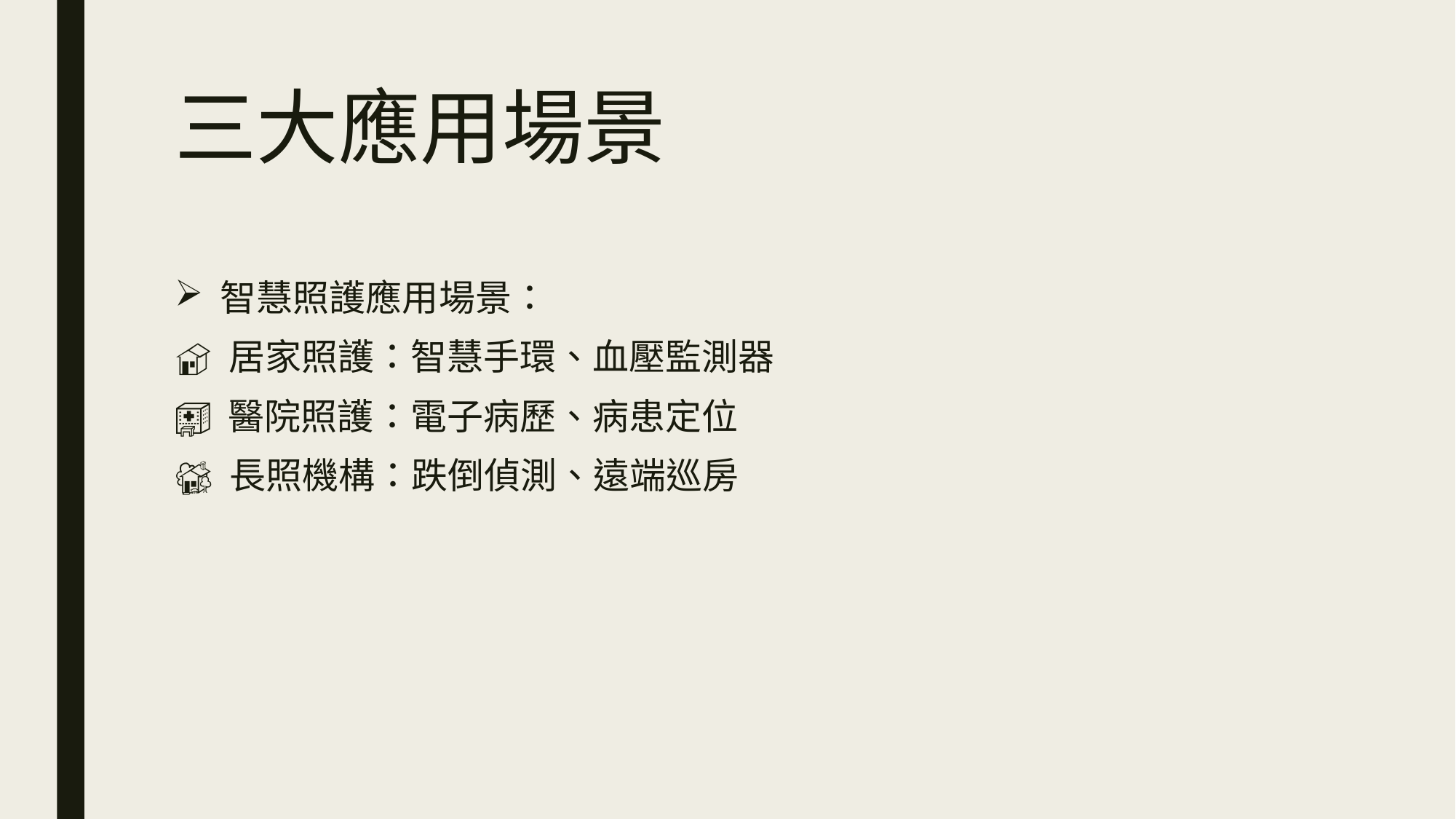

# 三大應用場景
智慧照護應用場景：
🏠 居家照護：智慧手環、血壓監測器
🏥 醫院照護：電子病歷、病患定位
🏡 長照機構：跌倒偵測、遠端巡房